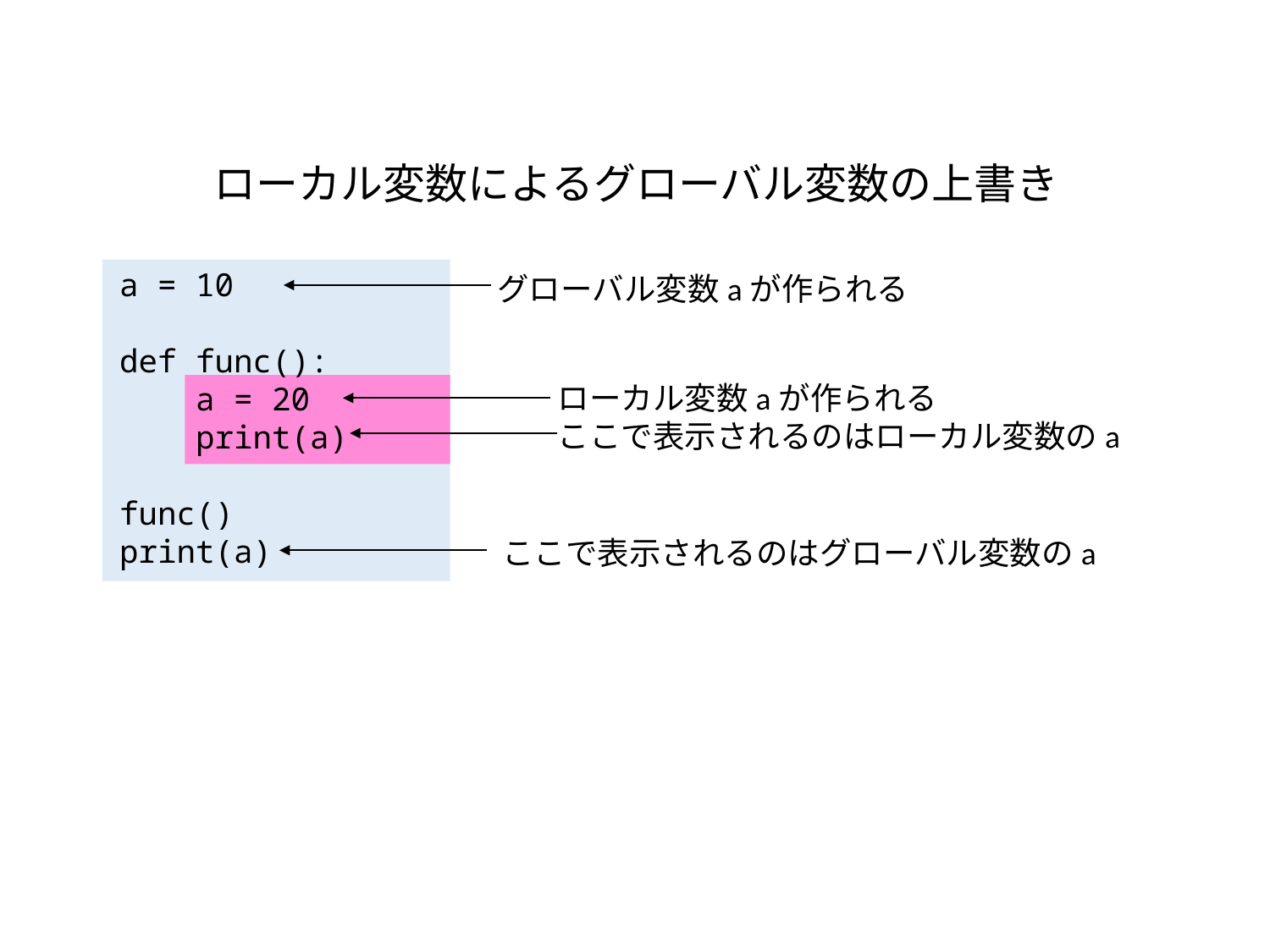

ローカル変数によるグローバル変数の上書き
a = 10

def func():
    a = 20
    print(a)

func()
print(a)

グローバル変数aが作られる
ローカル変数aが作られる
ここで表示されるのはローカル変数のa

ここで表示されるのはグローバル変数のa